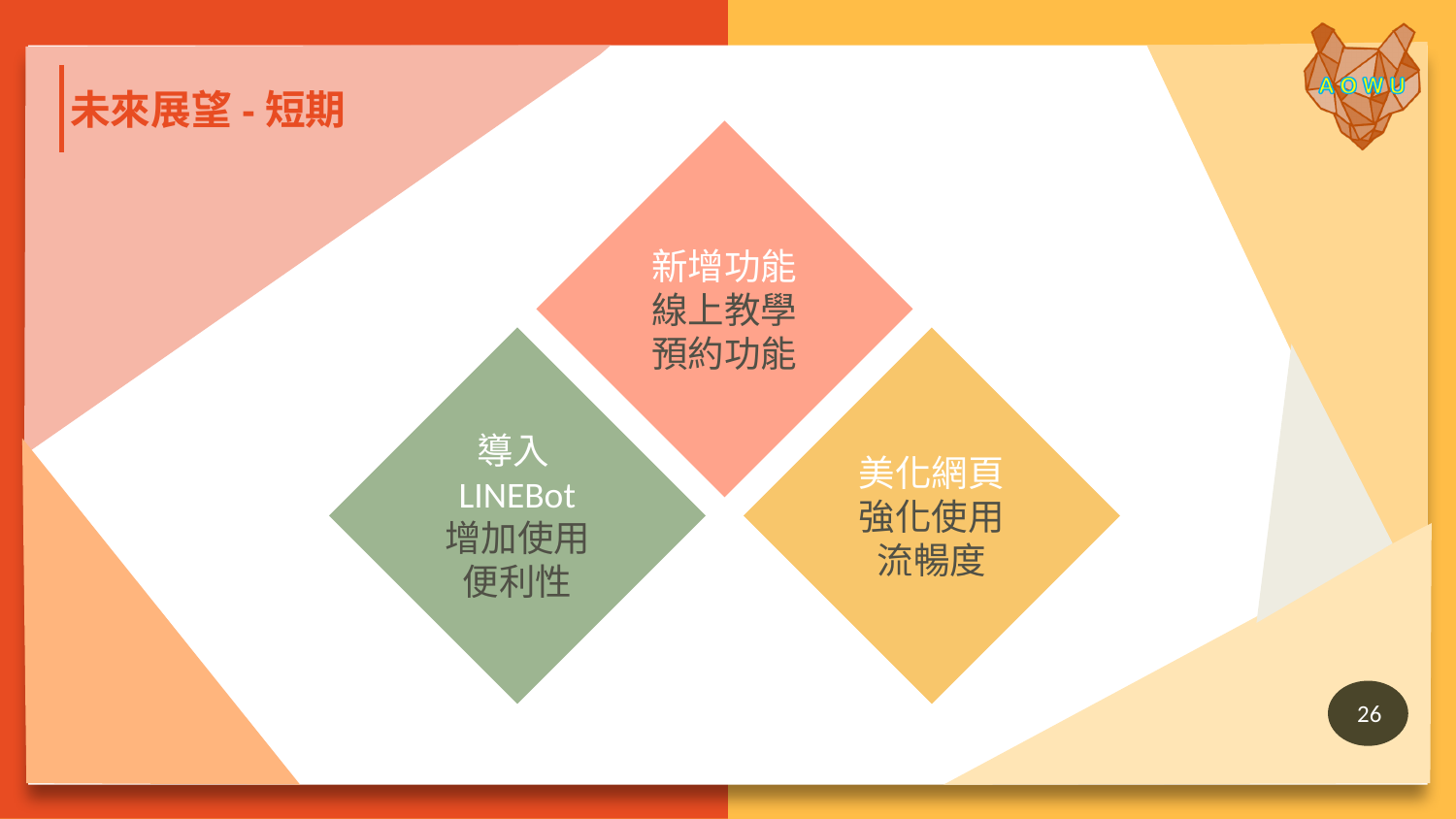

未來展望-短期
新增功能
線上教學
預約功能
導入LINEBot
增加使用便利性
美化網頁
強化使用流暢度
26